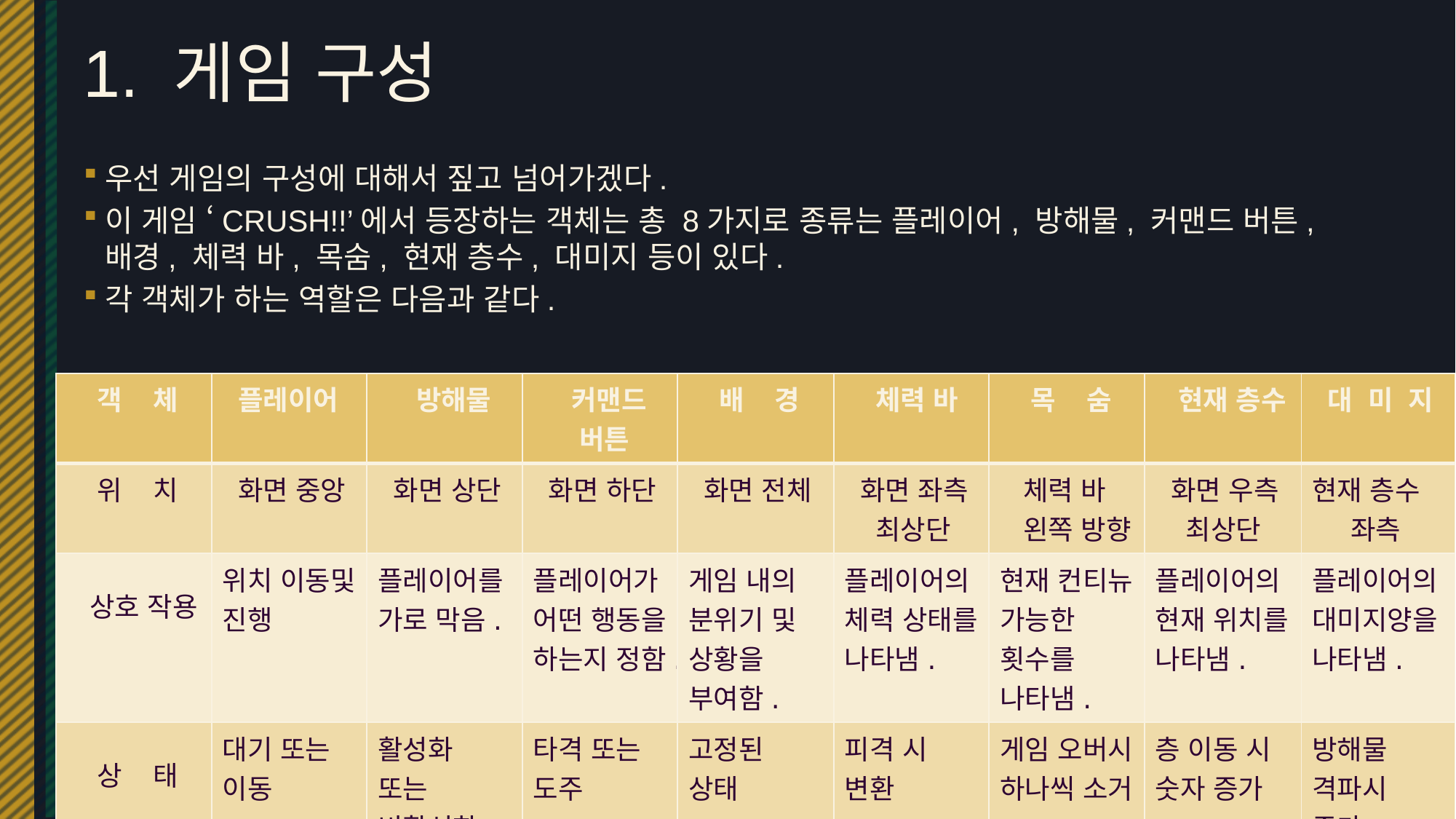

# 1. 게임 구성
우선 게임의 구성에 대해서 짚고 넘어가겠다.
이 게임 ‘CRUSH!!’에서 등장하는 객체는 총 8가지로 종류는 플레이어, 방해물, 커맨드 버튼, 배경, 체력 바, 목숨, 현재 층수, 대미지 등이 있다.
각 객체가 하는 역할은 다음과 같다.

| 객 체 | 플레이어 | 방해물 | 커맨드 버튼 | 배 경 | 체력 바 | 목 숨 | 현재 층수 | 대 미 지 |
| --- | --- | --- | --- | --- | --- | --- | --- | --- |
| 위 치 | 화면 중앙 | 화면 상단 | 화면 하단 | 화면 전체 | 화면 좌측 최상단 | 체력 바 왼쪽 방향 | 화면 우측 최상단 | 현재 층수 좌측 |
| 상호 작용 | 위치 이동및 진행 | 플레이어를 가로 막음. | 플레이어가 어떤 행동을 하는지 정함. | 게임 내의 분위기 및 상황을 부여함. | 플레이어의 체력 상태를 나타냄. | 현재 컨티뉴 가능한 횟수를 나타냄. | 플레이어의 현재 위치를 나타냄. | 플레이어의 대미지양을 나타냄. |
| 상 태 | 대기 또는 이동 | 활성화 또는 비활성화 | 타격 또는 도주 | 고정된 상태 | 피격 시 변환 | 게임 오버시 하나씩 소거 | 층 이동 시 숫자 증가 | 방해물 격파시 증가 |